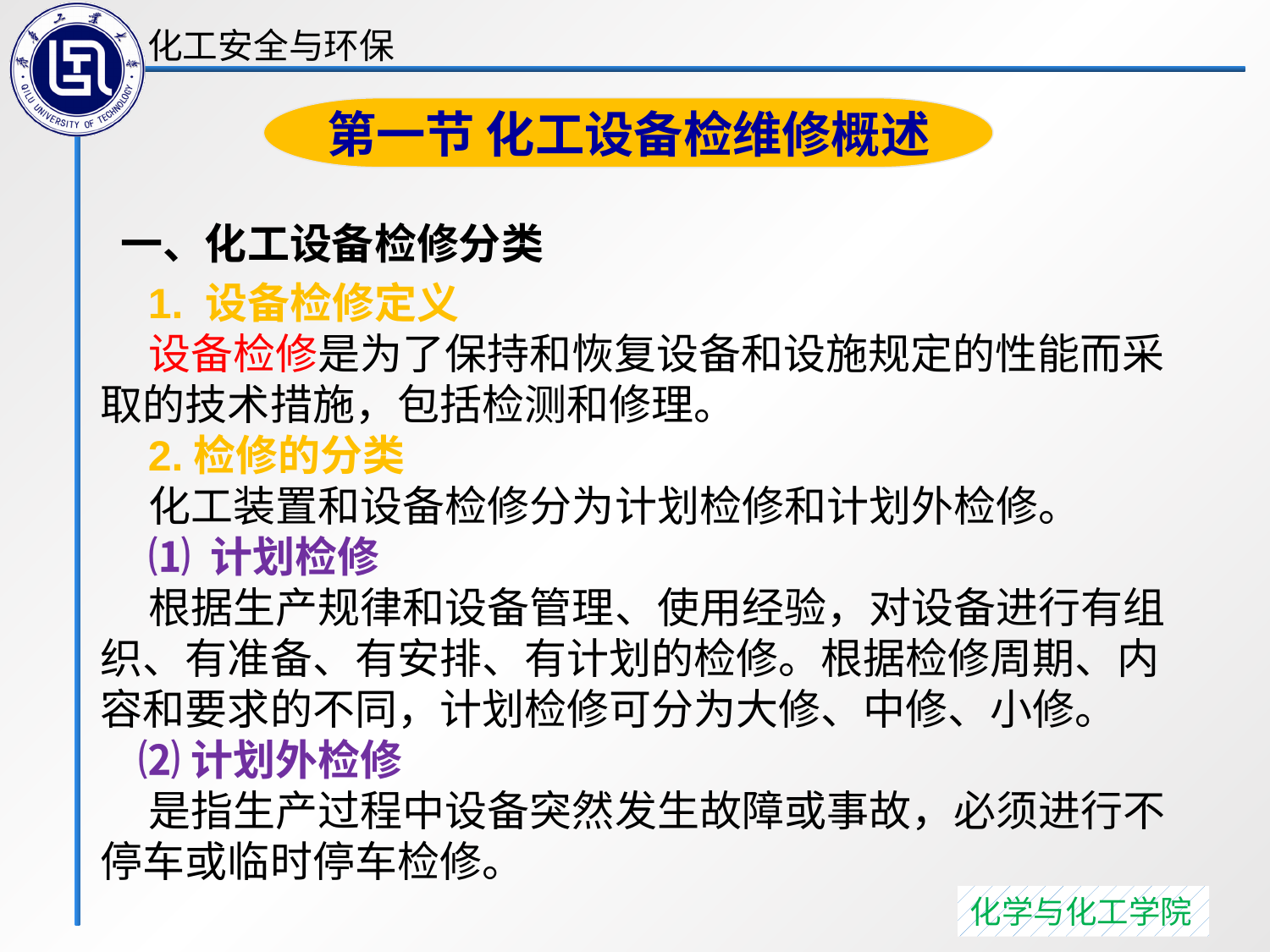

第一节 化工设备检维修概述
 一、化工设备检修分类
    1. 设备检修定义
    设备检修是为了保持和恢复设备和设施规定的性能而采取的技术措施，包括检测和修理。
    2.检修的分类
    化工装置和设备检修分为计划检修和计划外检修。
     ⑴ 计划检修
    根据生产规律和设备管理、使用经验，对设备进行有组织、有准备、有安排、有计划的检修。根据检修周期、内容和要求的不同，计划检修可分为大修、中修、小修。
    ⑵计划外检修
    是指生产过程中设备突然发生故障或事故，必须进行不停车或临时停车检修。